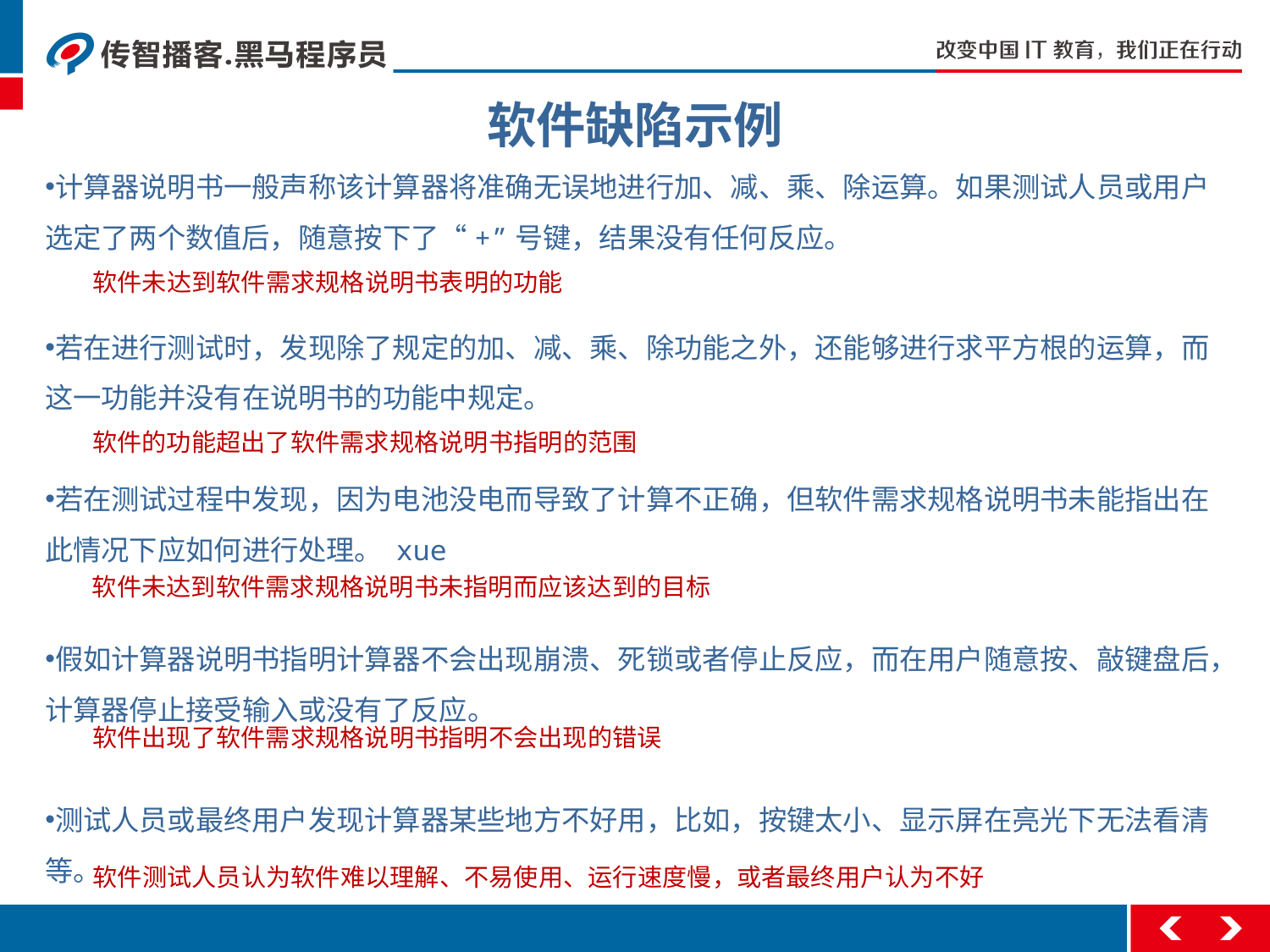

# 软件缺陷示例
计算器说明书一般声称该计算器将准确无误地进行加、减、乘、除运算。如果测试人员或用户选定了两个数值后，随意按下了“+”号键，结果没有任何反应。

若在进行测试时，发现除了规定的加、减、乘、除功能之外，还能够进行求平方根的运算，而这一功能并没有在说明书的功能中规定。

若在测试过程中发现，因为电池没电而导致了计算不正确，但软件需求规格说明书未能指出在此情况下应如何进行处理。 xue

假如计算器说明书指明计算器不会出现崩溃、死锁或者停止反应，而在用户随意按、敲键盘后，计算器停止接受输入或没有了反应。

测试人员或最终用户发现计算器某些地方不好用，比如，按键太小、显示屏在亮光下无法看清等。
软件未达到软件需求规格说明书表明的功能
软件的功能超出了软件需求规格说明书指明的范围
软件未达到软件需求规格说明书未指明而应该达到的目标
软件出现了软件需求规格说明书指明不会出现的错误
软件测试人员认为软件难以理解、不易使用、运行速度慢，或者最终用户认为不好